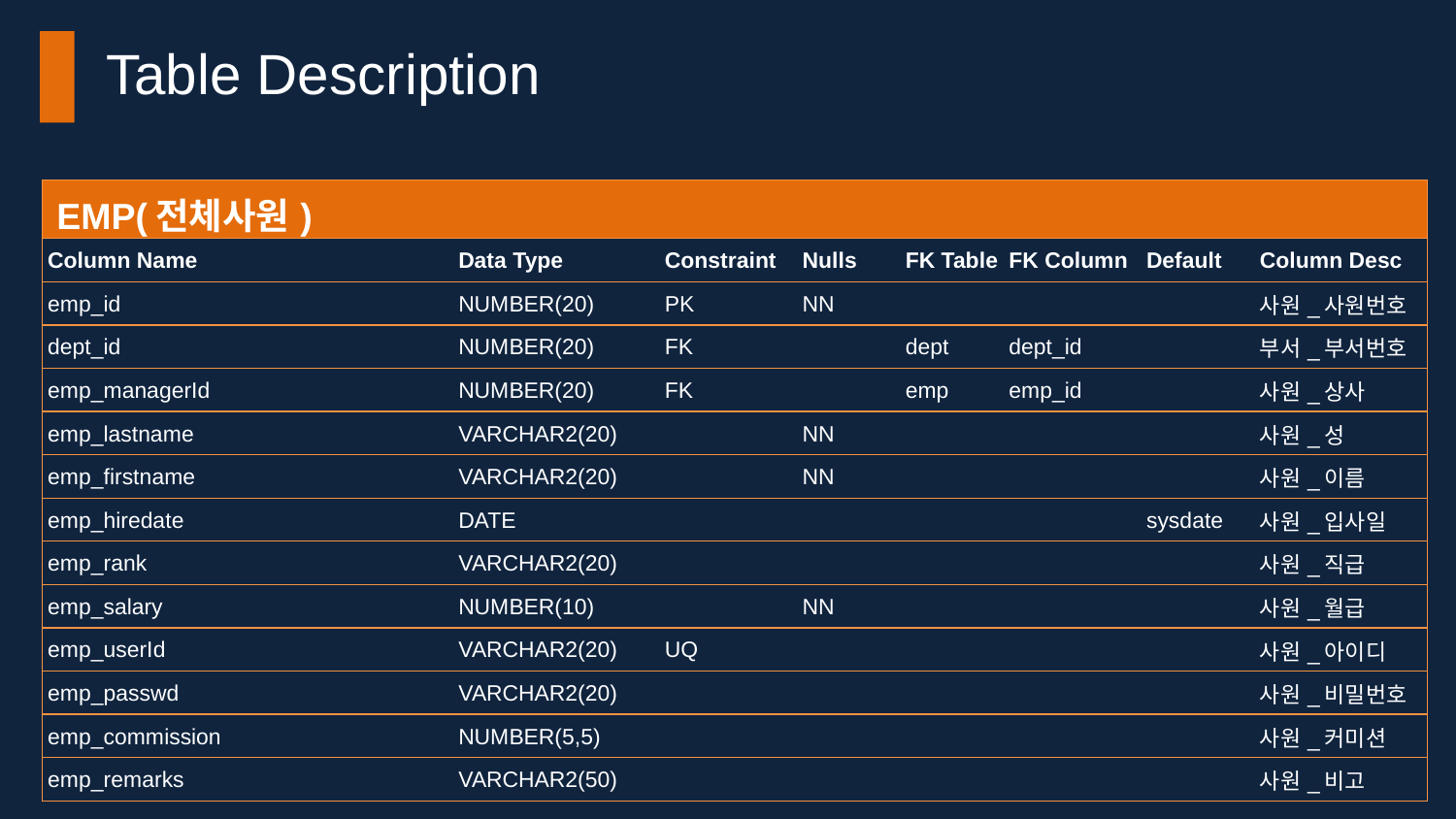

Table Description
| EMP(전체사원) |  |  |  |  |  |  |  |
| --- | --- | --- | --- | --- | --- | --- | --- |
| Column Name | Data Type | Constraint | Nulls | FK Table | FK Column | Default | Column Desc |
| emp\_id | NUMBER(20) | PK | NN |  |  |  | 사원\_사원번호 |
| dept\_id | NUMBER(20) | FK |  | dept | dept\_id |  | 부서\_부서번호 |
| emp\_managerId | NUMBER(20) | FK |  | emp | emp\_id |  | 사원\_상사 |
| emp\_lastname | VARCHAR2(20) |  | NN |  |  |  | 사원\_성 |
| emp\_firstname | VARCHAR2(20) |  | NN |  |  |  | 사원\_이름 |
| emp\_hiredate | DATE |  |  |  |  | sysdate | 사원\_입사일 |
| emp\_rank | VARCHAR2(20) |  |  |  |  |  | 사원\_직급 |
| emp\_salary | NUMBER(10) |  | NN |  |  |  | 사원\_월급 |
| emp\_userId | VARCHAR2(20) | UQ |  |  |  |  | 사원\_아이디 |
| emp\_passwd | VARCHAR2(20) |  |  |  |  |  | 사원\_비밀번호 |
| emp\_commission | NUMBER(5,5) |  |  |  |  |  | 사원\_커미션 |
| emp\_remarks | VARCHAR2(50) |  |  |  |  |  | 사원\_비고 |